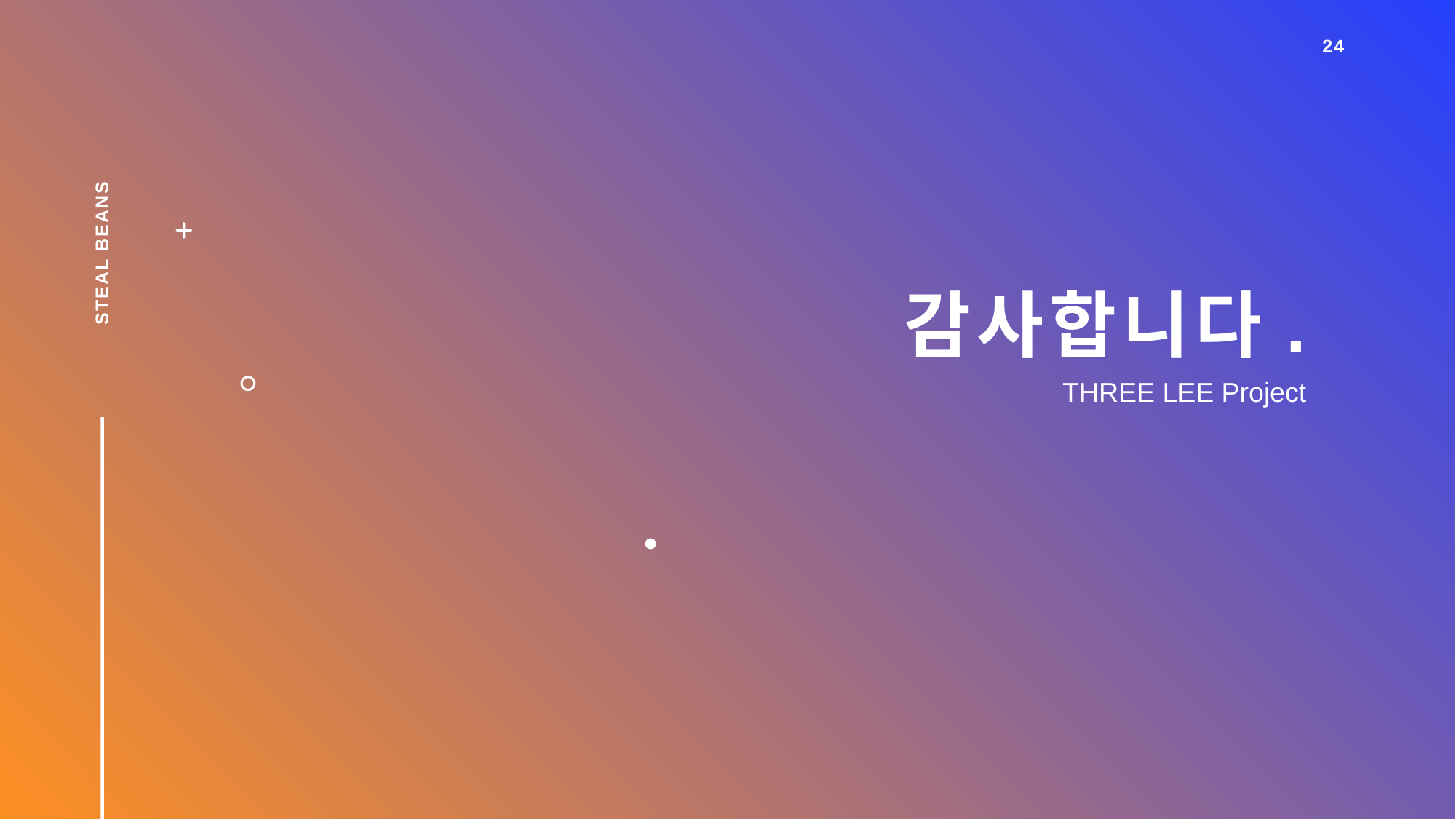

24
# 감사합니다.
Steal beans
THREE LEE Project